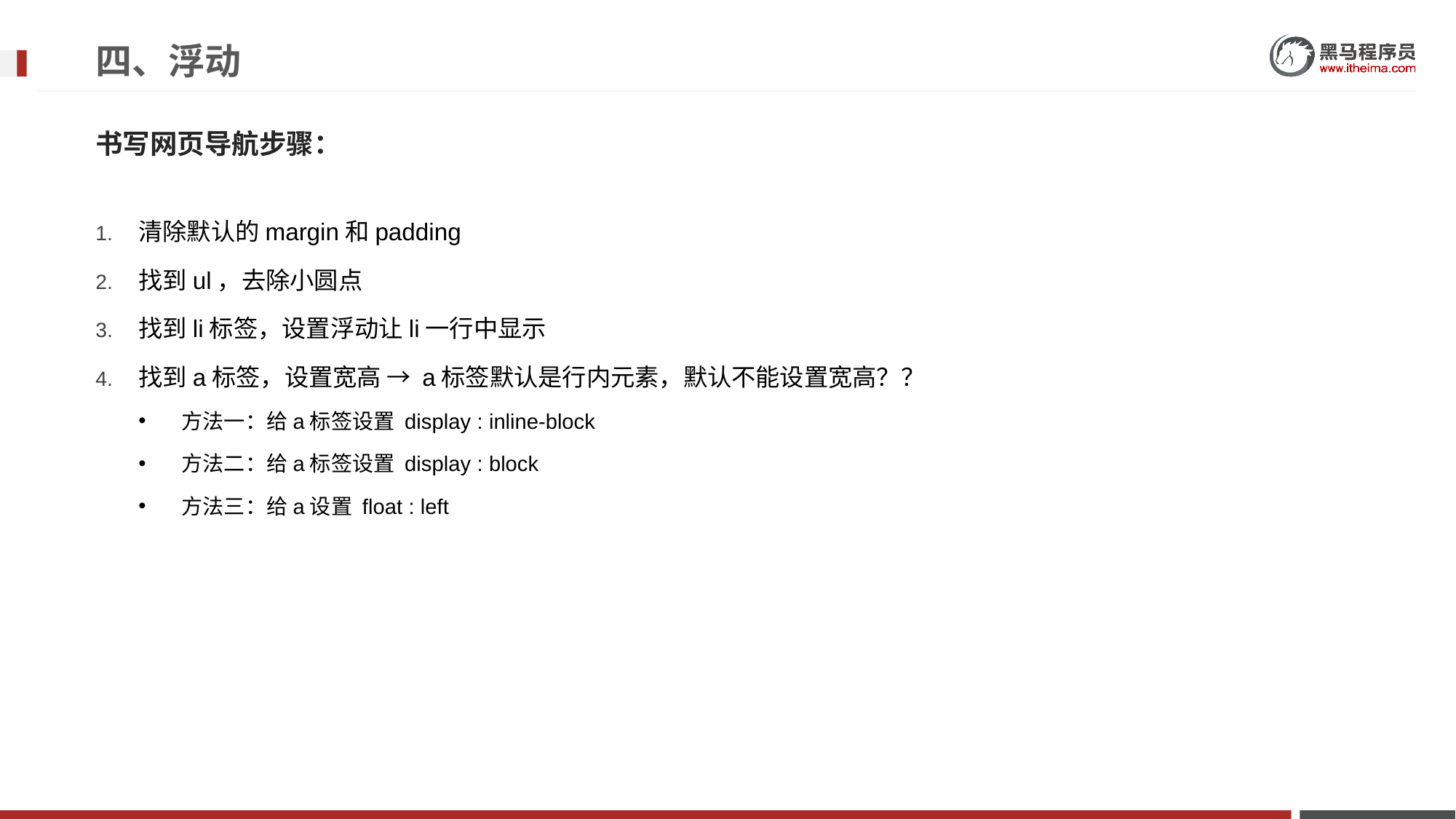

# 四、浮动
书写网页导航步骤：
清除默认的margin和padding
找到ul，去除小圆点
找到li标签，设置浮动让li一行中显示
找到a标签，设置宽高 → a标签默认是行内元素，默认不能设置宽高？？
方法一：给a标签设置 display : inline-block
方法二：给a标签设置 display : block
方法三：给a设置 float : left